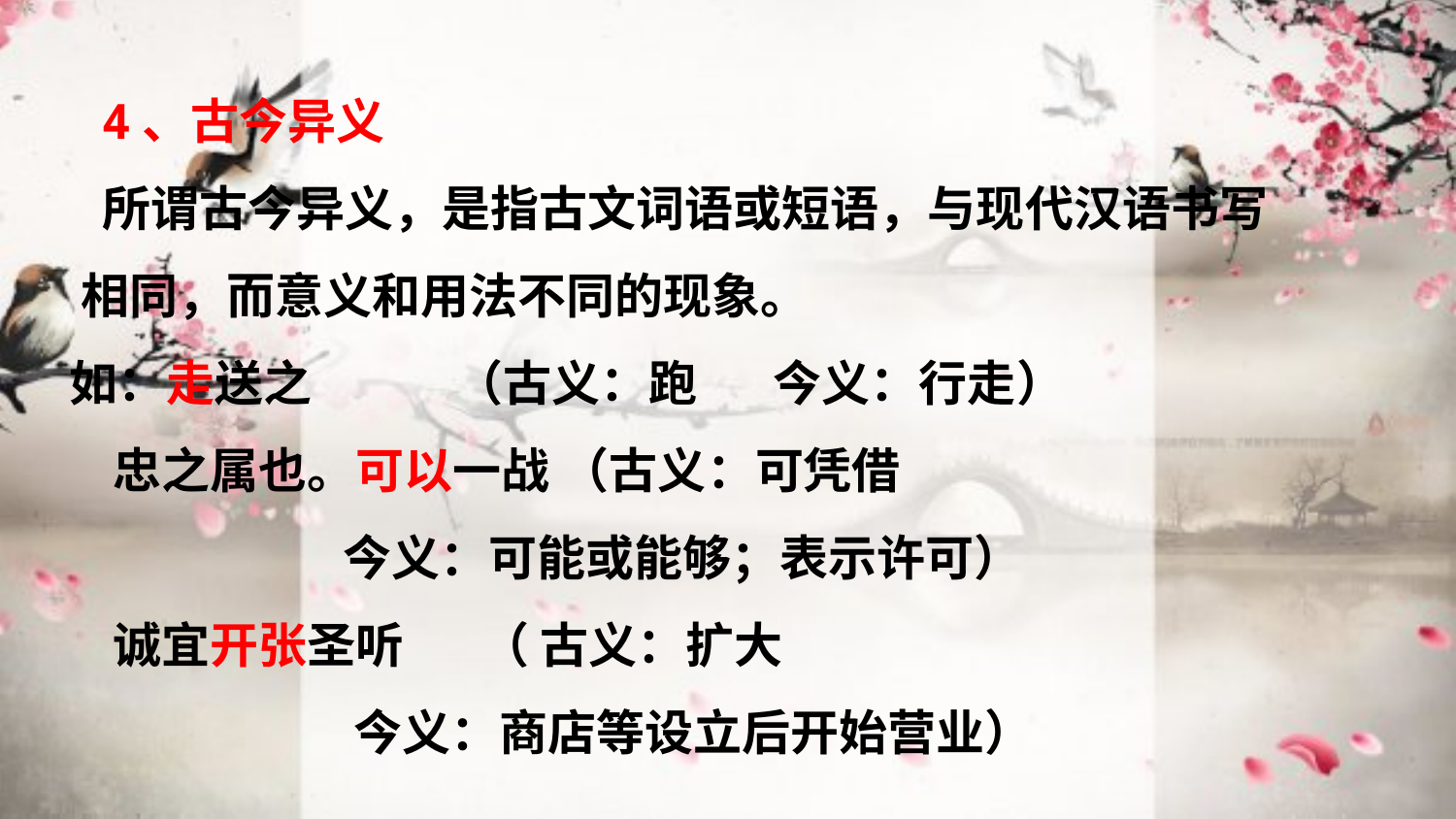

4、古今异义
       所谓古今异义，是指古文词语或短语，与现代汉语书写
     相同，而意义和用法不同的现象。
    如：走送之             （古义：跑       今义：行走）
        忠之属也。可以一战 （古义：可凭借
                             今义：可能或能够；表示许可）
        诚宜开张圣听       （ 古义：扩大
                              今义：商店等设立后开始营业）